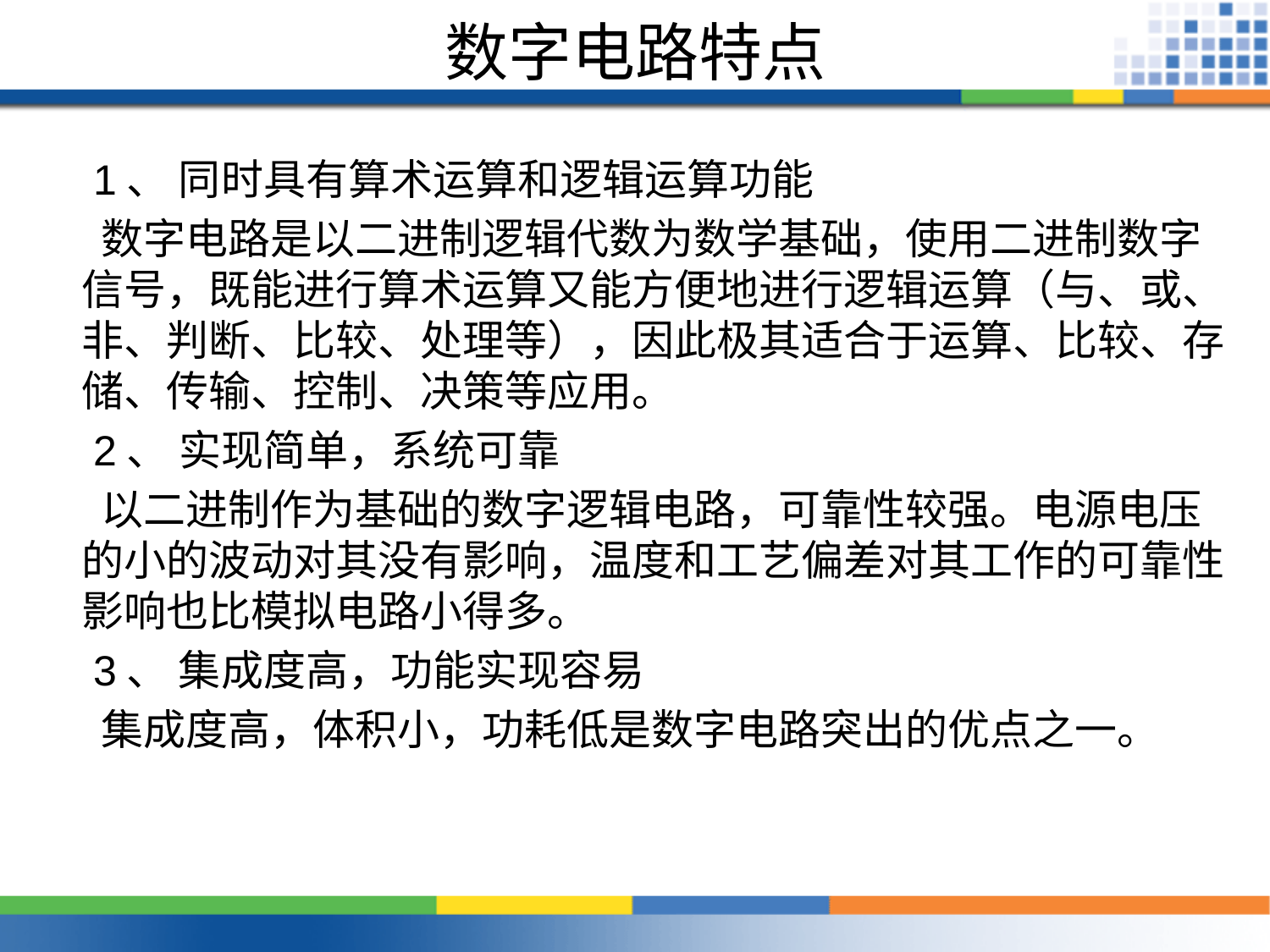

# 数字电路特点
     1、 同时具有算术运算和逻辑运算功能
      数字电路是以二进制逻辑代数为数学基础，使用二进制数字信号，既能进行算术运算又能方便地进行逻辑运算（与、或、非、判断、比较、处理等），因此极其适合于运算、比较、存储、传输、控制、决策等应用。
     2、 实现简单，系统可靠
      以二进制作为基础的数字逻辑电路，可靠性较强。电源电压的小的波动对其没有影响，温度和工艺偏差对其工作的可靠性影响也比模拟电路小得多。
     3、 集成度高，功能实现容易
      集成度高，体积小，功耗低是数字电路突出的优点之一。